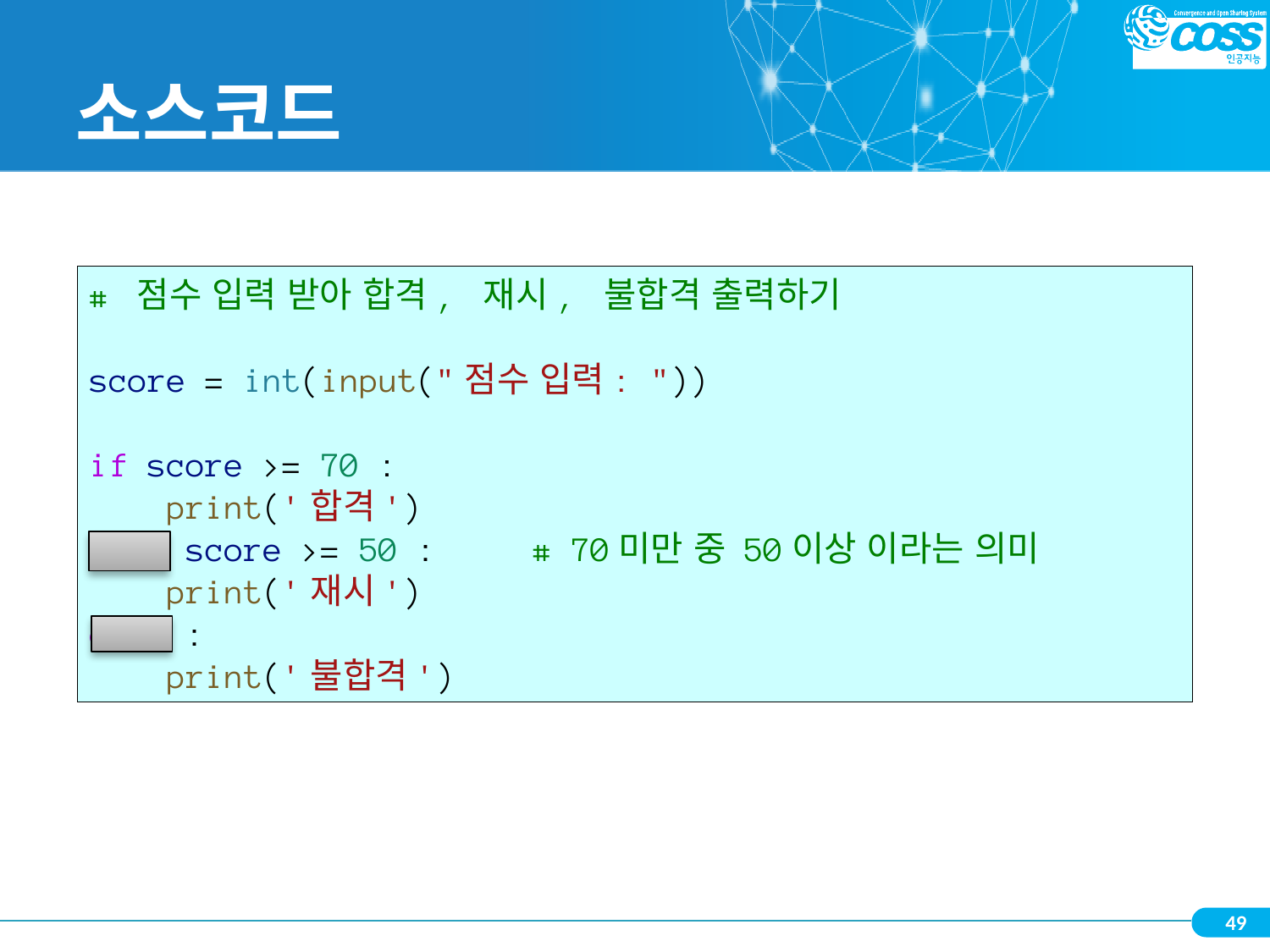

# 소스코드
# 점수 입력 받아 합격, 재시, 불합격 출력하기
score = int(input("점수 입력: "))
if score >= 70 :
    print('합격')
elif score >= 50 :     # 70미만 중 50이상 이라는 의미
    print('재시')
else :
    print('불합격')